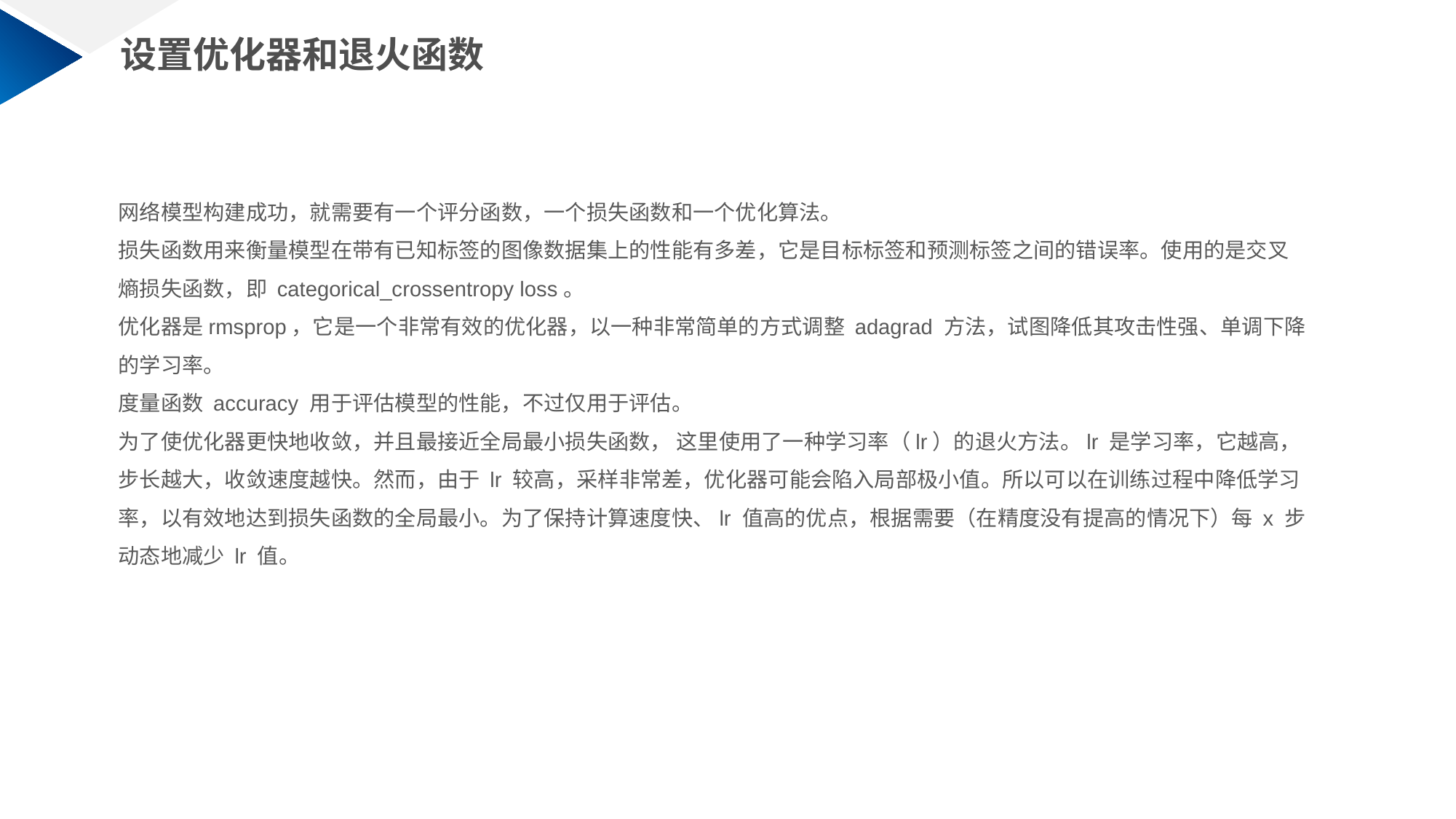

设置优化器和退火函数
网络模型构建成功，就需要有一个评分函数，一个损失函数和一个优化算法。
损失函数用来衡量模型在带有已知标签的图像数据集上的性能有多差，它是目标标签和预测标签之间的错误率。使用的是交叉熵损失函数，即 categorical_crossentropy loss。
优化器是rmsprop，它是一个非常有效的优化器，以一种非常简单的方式调整 adagrad 方法，试图降低其攻击性强、单调下降的学习率。
度量函数 accuracy 用于评估模型的性能，不过仅用于评估。
为了使优化器更快地收敛，并且最接近全局最小损失函数， 这里使用了一种学习率（lr）的退火方法。lr 是学习率，它越高，步长越大，收敛速度越快。然而，由于 lr 较高，采样非常差，优化器可能会陷入局部极小值。所以可以在训练过程中降低学习率，以有效地达到损失函数的全局最小。为了保持计算速度快、lr 值高的优点，根据需要（在精度没有提高的情况下）每 x 步动态地减少 lr 值。